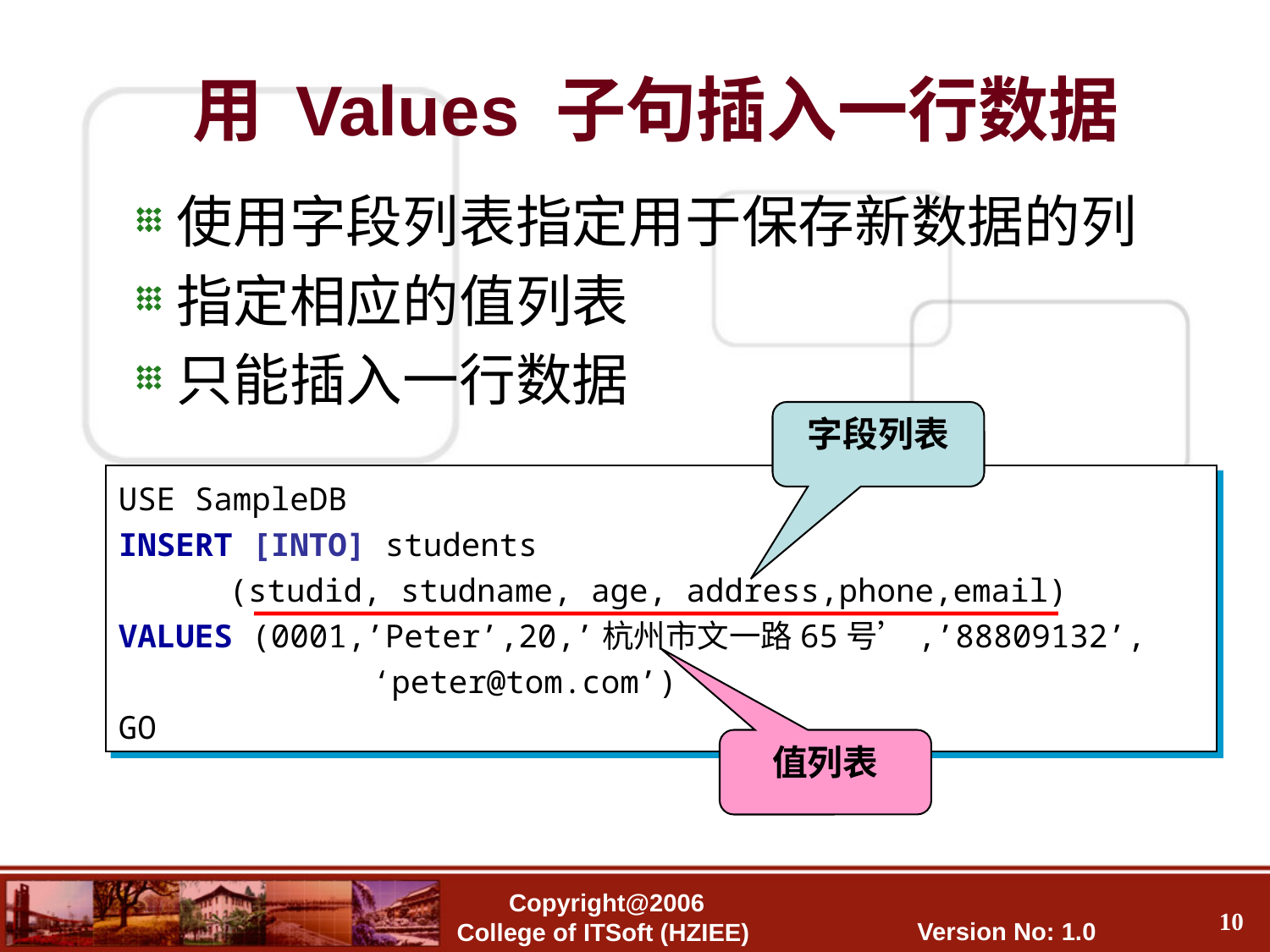

# 用 Values 子句插入一行数据
使用字段列表指定用于保存新数据的列
指定相应的值列表
只能插入一行数据
字段列表
USE SampleDB
INSERT [INTO] students
	(studid, studname, age, address,phone,email)
VALUES (0001,’Peter’,20,’杭州市文一路65号’,’88809132’, 			‘peter@tom.com’)
GO

值列表